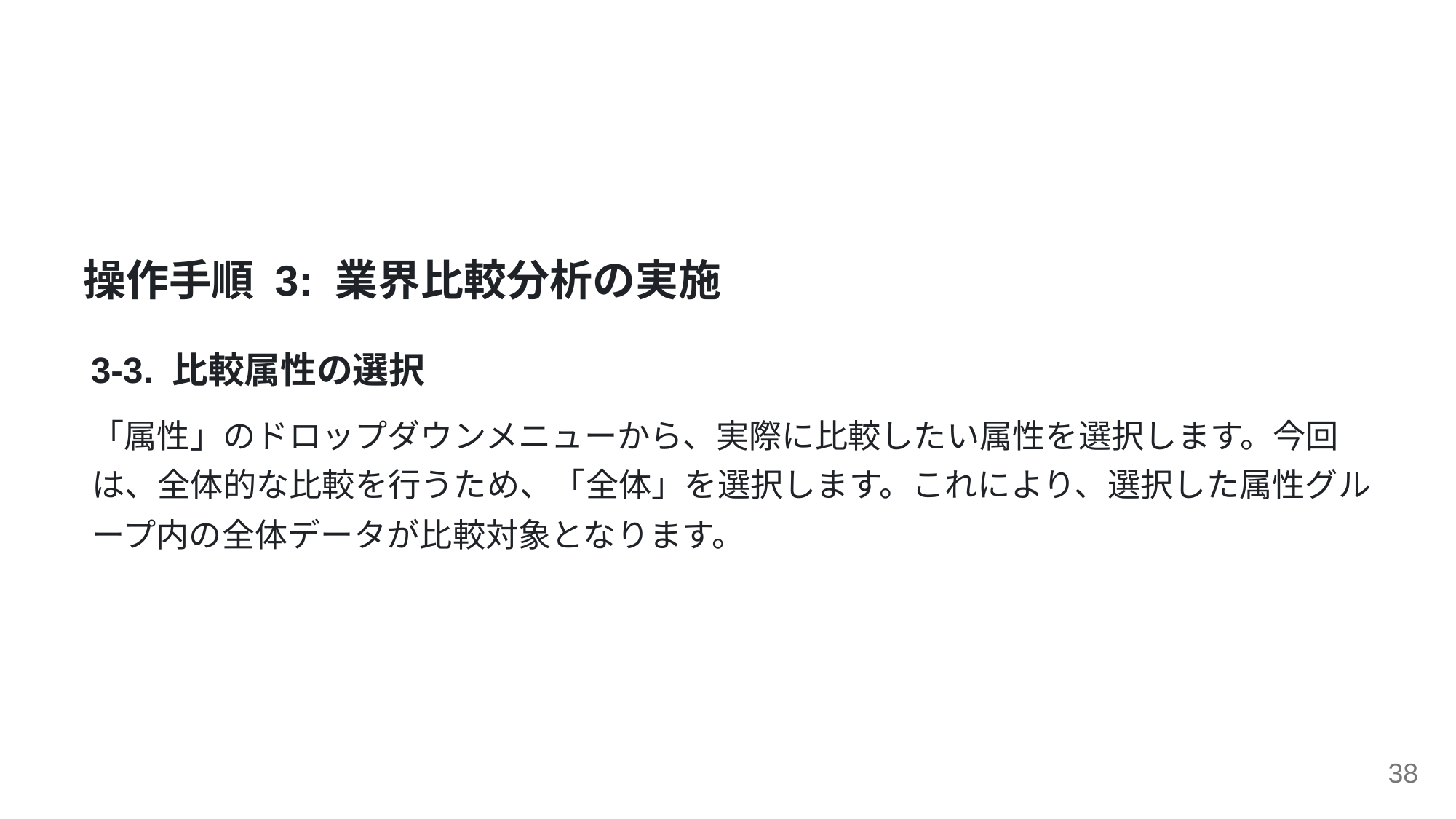

操作⼿順 3: 業界⽐較分析の実施
3-3. ⽐較属性の選択
「属性」のドロップダウンメニューから、実際に⽐較したい属性を選択します。今回
は、全体的な⽐較を⾏うため、「全体」を選択します。これにより、選択した属性グル
ープ内の全体データが⽐較対象となります。
38